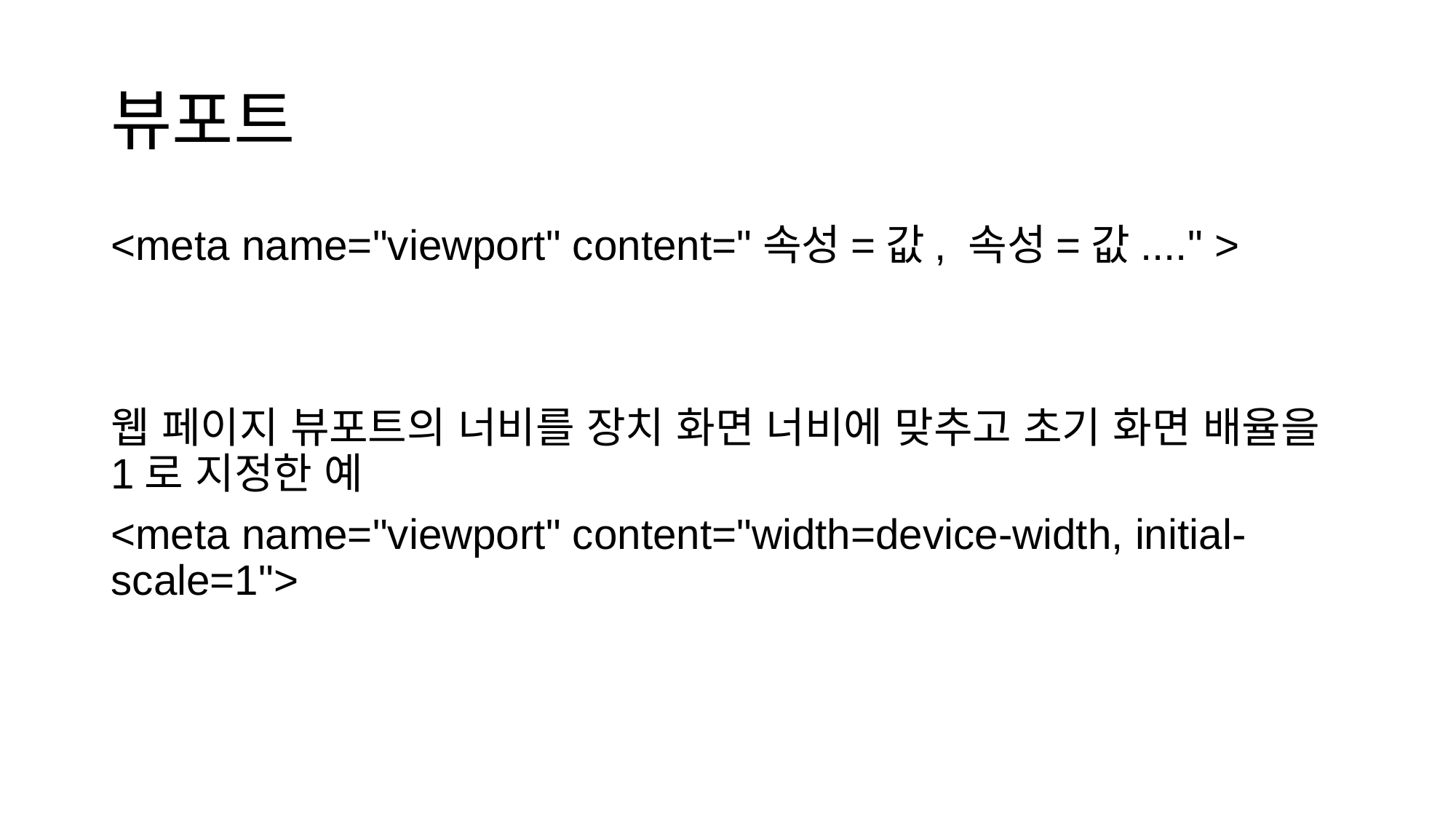

# 뷰포트
<meta name="viewport" content="속성=값, 속성=값...." >

웹 페이지 뷰포트의 너비를 장치 화면 너비에 맞추고 초기 화면 배율을 1로 지정한 예
<meta name="viewport" content="width=device-width, initial-scale=1">